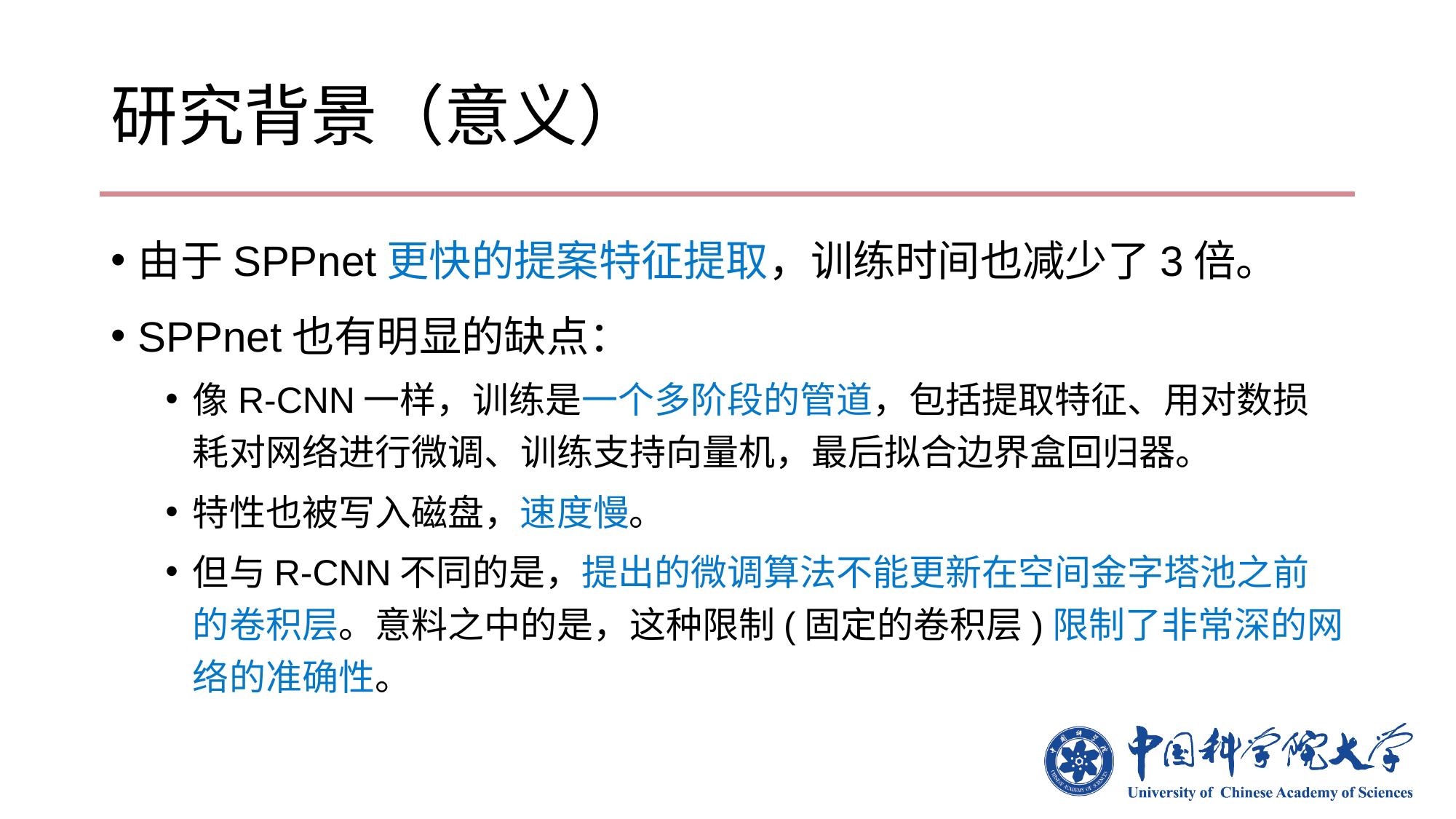

# 研究背景（意义）
由于SPPnet更快的提案特征提取，训练时间也减少了3倍。
SPPnet也有明显的缺点：
像R-CNN一样，训练是一个多阶段的管道，包括提取特征、用对数损耗对网络进行微调、训练支持向量机，最后拟合边界盒回归器。
特性也被写入磁盘，速度慢。
但与R-CNN不同的是，提出的微调算法不能更新在空间金字塔池之前的卷积层。意料之中的是，这种限制(固定的卷积层)限制了非常深的网络的准确性。